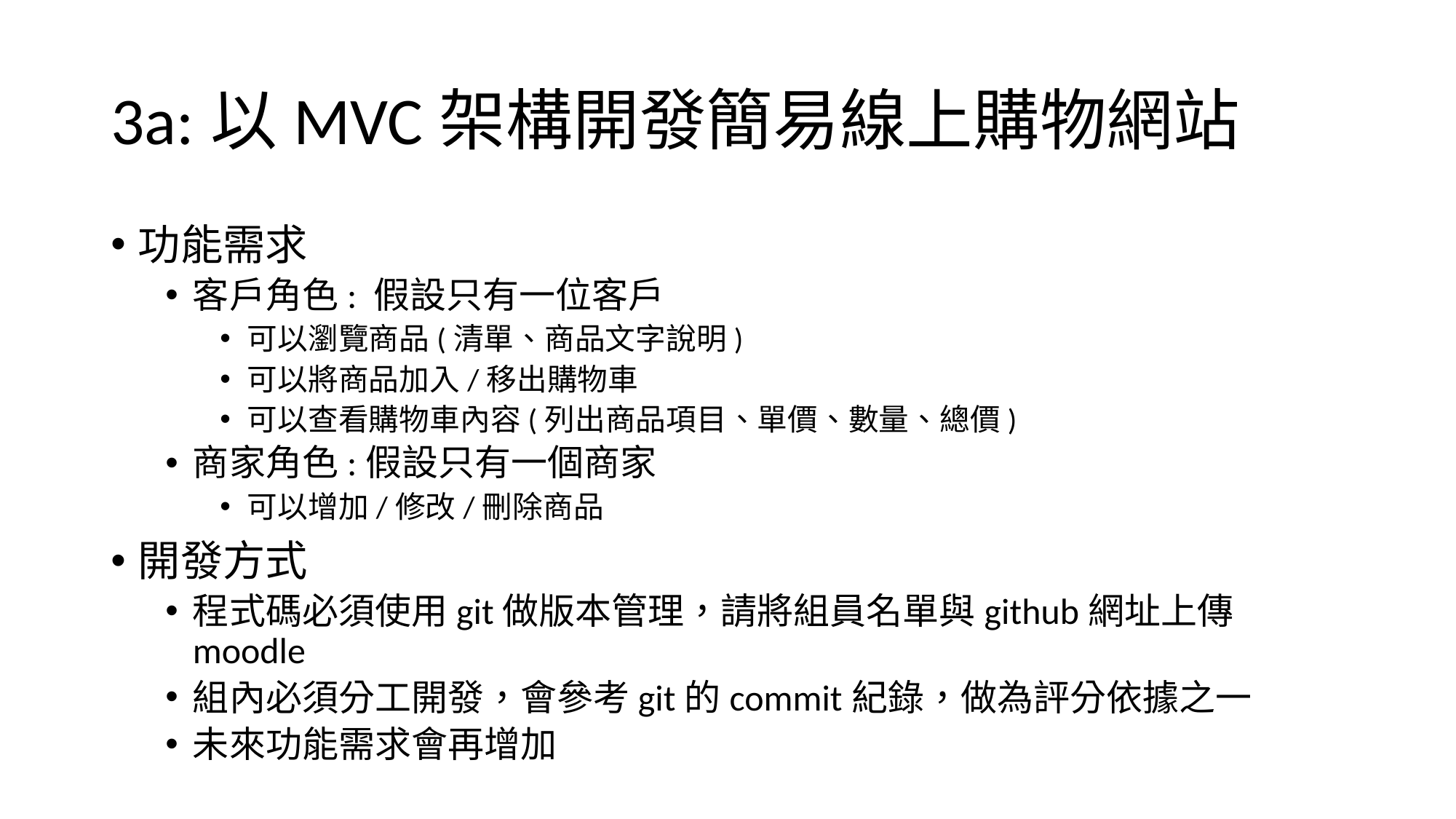

# 3a:以MVC架構開發簡易線上購物網站
功能需求
客戶角色: 假設只有一位客戶
可以瀏覽商品(清單、商品文字說明)
可以將商品加入/移出購物車
可以查看購物車內容(列出商品項目、單價、數量、總價)
商家角色:假設只有一個商家
可以增加/修改/刪除商品
開發方式
程式碼必須使用git做版本管理，請將組員名單與github網址上傳moodle
組內必須分工開發，會參考git的commit紀錄，做為評分依據之一
未來功能需求會再增加